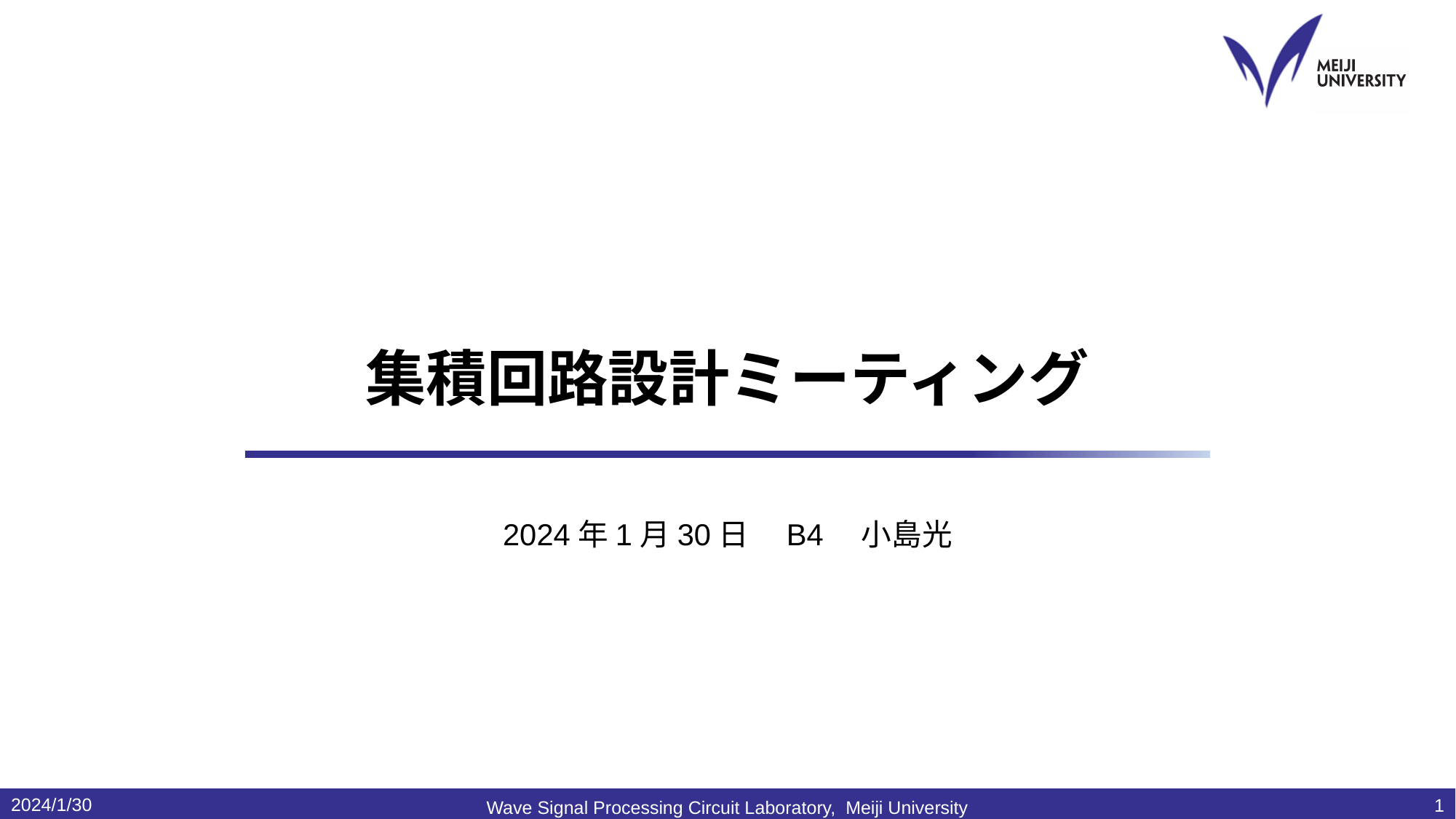

# 集積回路設計ミーティング
2024年1月30日　B4　小島光
2024/1/30
1
Wave Signal Processing Circuit Laboratory,  Meiji University